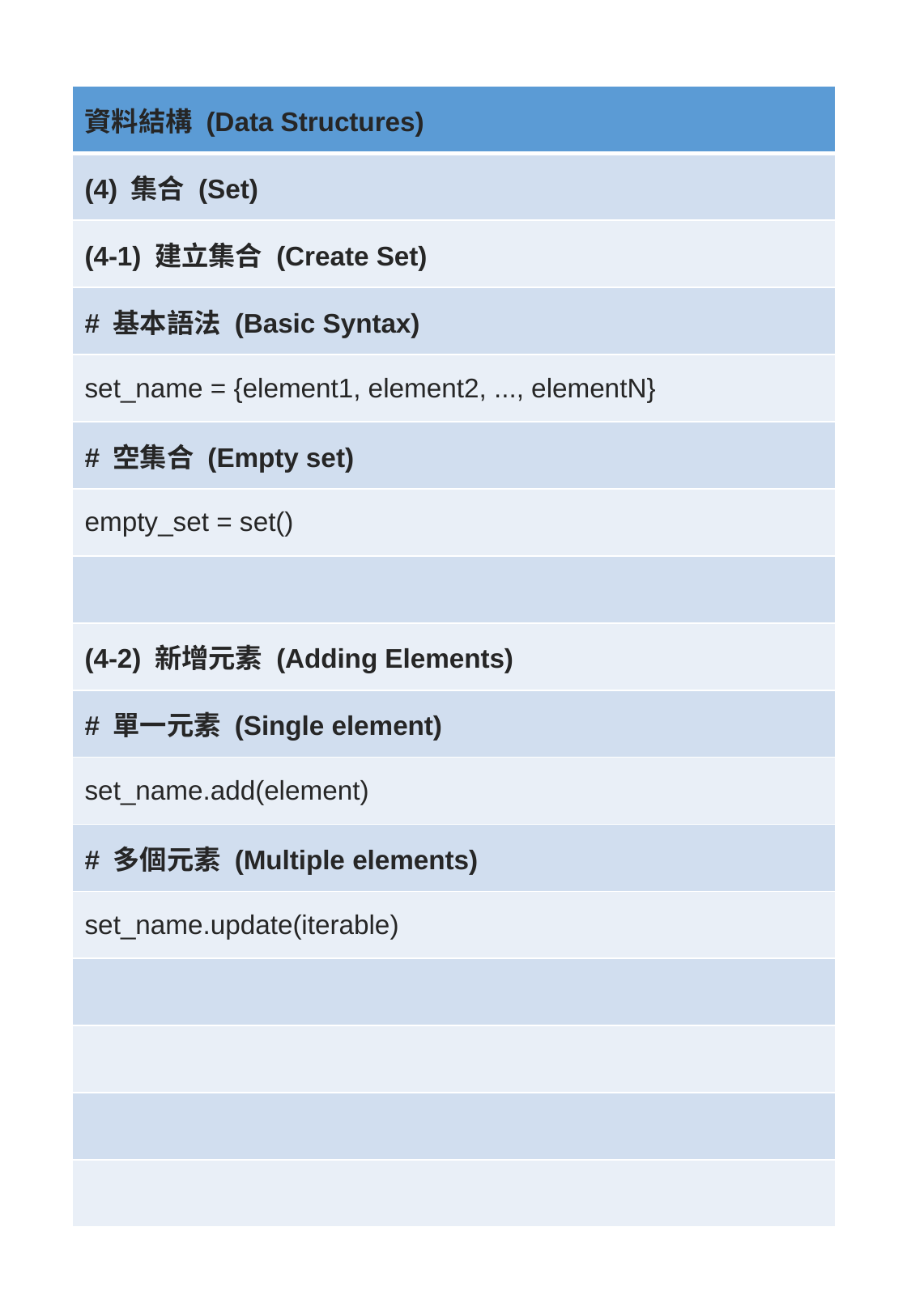

| 資料結構 (Data Structures) |
| --- |
| (4) 集合 (Set) |
| (4-1) 建立集合 (Create Set) |
| # 基本語法 (Basic Syntax) |
| set\_name = {element1, element2, ..., elementN} |
| # 空集合 (Empty set) |
| empty\_set = set() |
|  |
| (4-2) 新增元素 (Adding Elements) |
| # 單一元素 (Single element) |
| set\_name.add(element) |
| # 多個元素 (Multiple elements) |
| set\_name.update(iterable) |
|  |
|  |
|  |
|  |